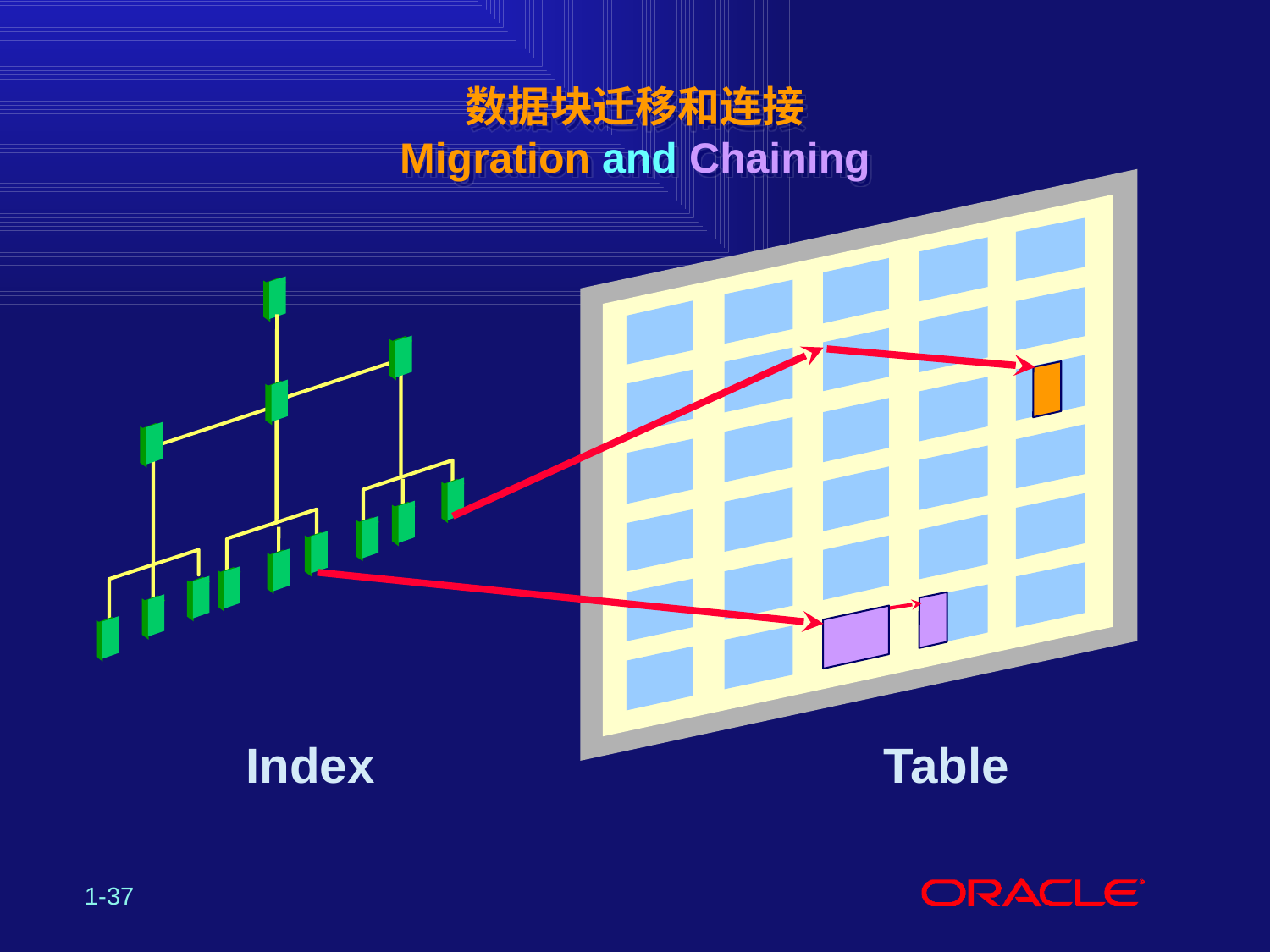

# 数据块迁移和连接 Migration and Chaining

Index
Table